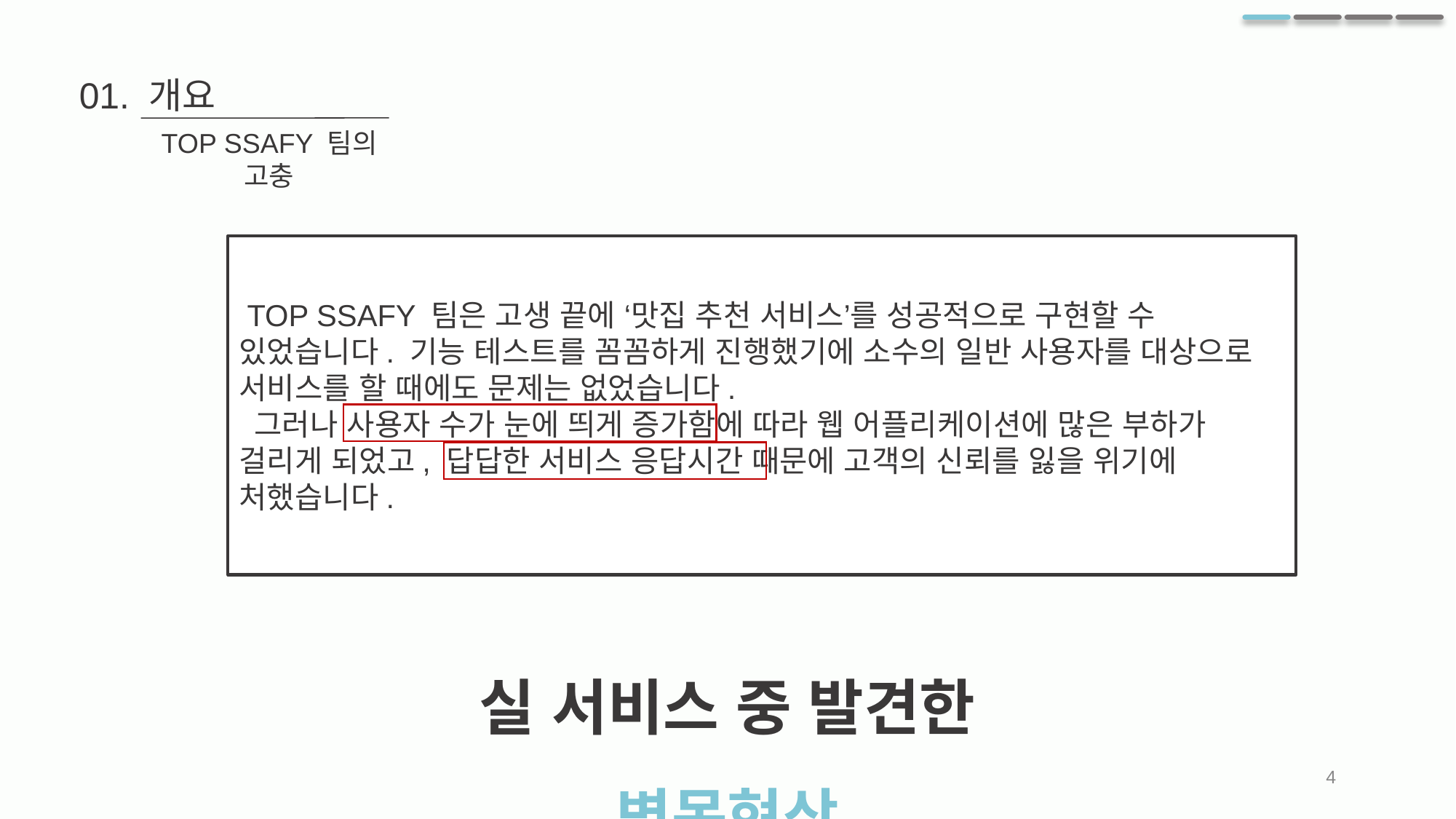

01. 개요
TOP SSAFY 팀의 고충
 TOP SSAFY 팀은 고생 끝에 ‘맛집 추천 서비스’를 성공적으로 구현할 수 있었습니다. 기능 테스트를 꼼꼼하게 진행했기에 소수의 일반 사용자를 대상으로 서비스를 할 때에도 문제는 없었습니다.
 그러나 사용자 수가 눈에 띄게 증가함에 따라 웹 어플리케이션에 많은 부하가 걸리게 되었고, 답답한 서비스 응답시간 때문에 고객의 신뢰를 잃을 위기에 처했습니다.

실 서비스 중 발견한 병목현상
4